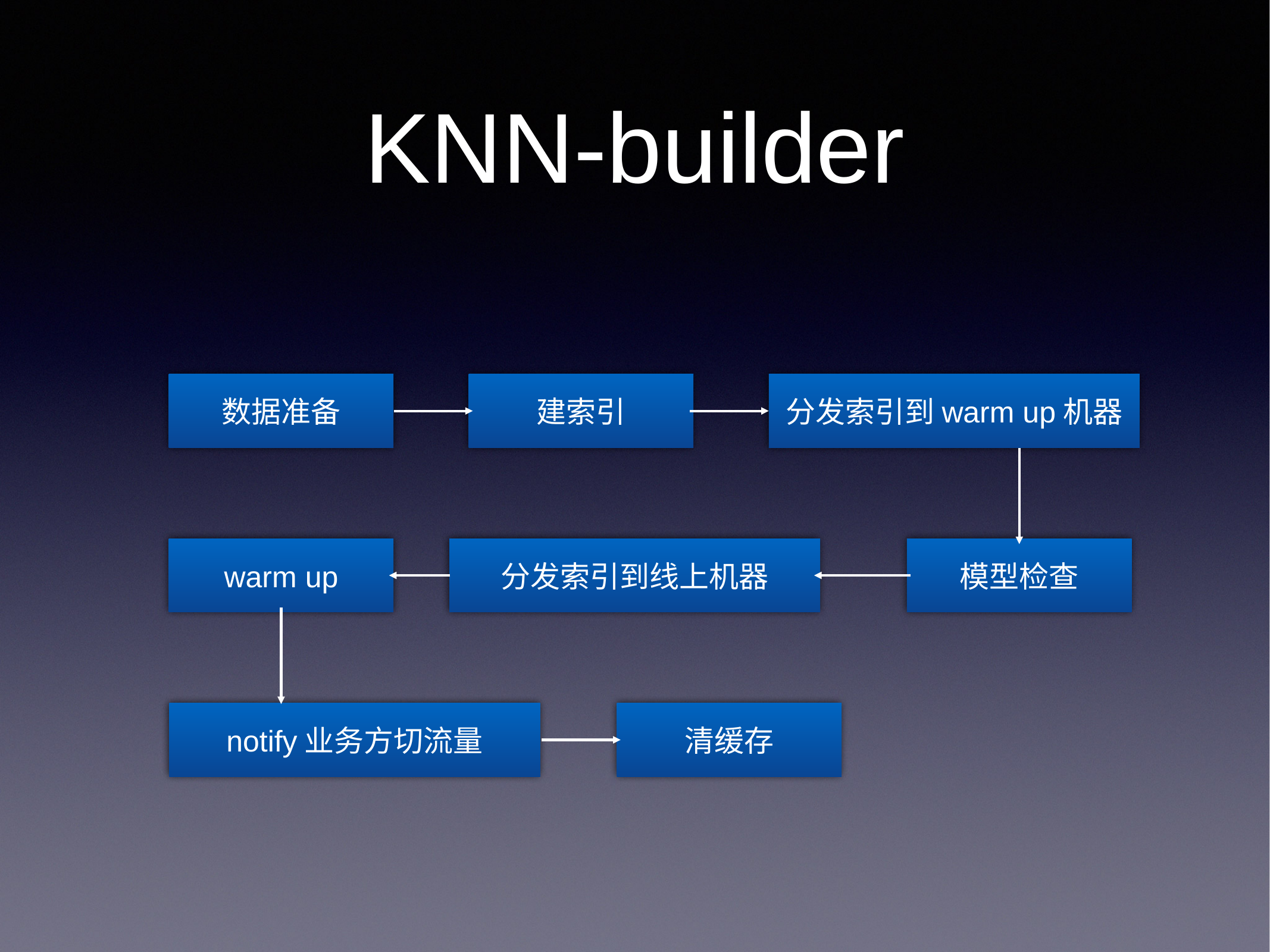

# KNN-builder
数据准备
建索引
分发索引到warm up机器

warm up
分发索引到线上机器
模型检查

notify业务方切流量
清缓存